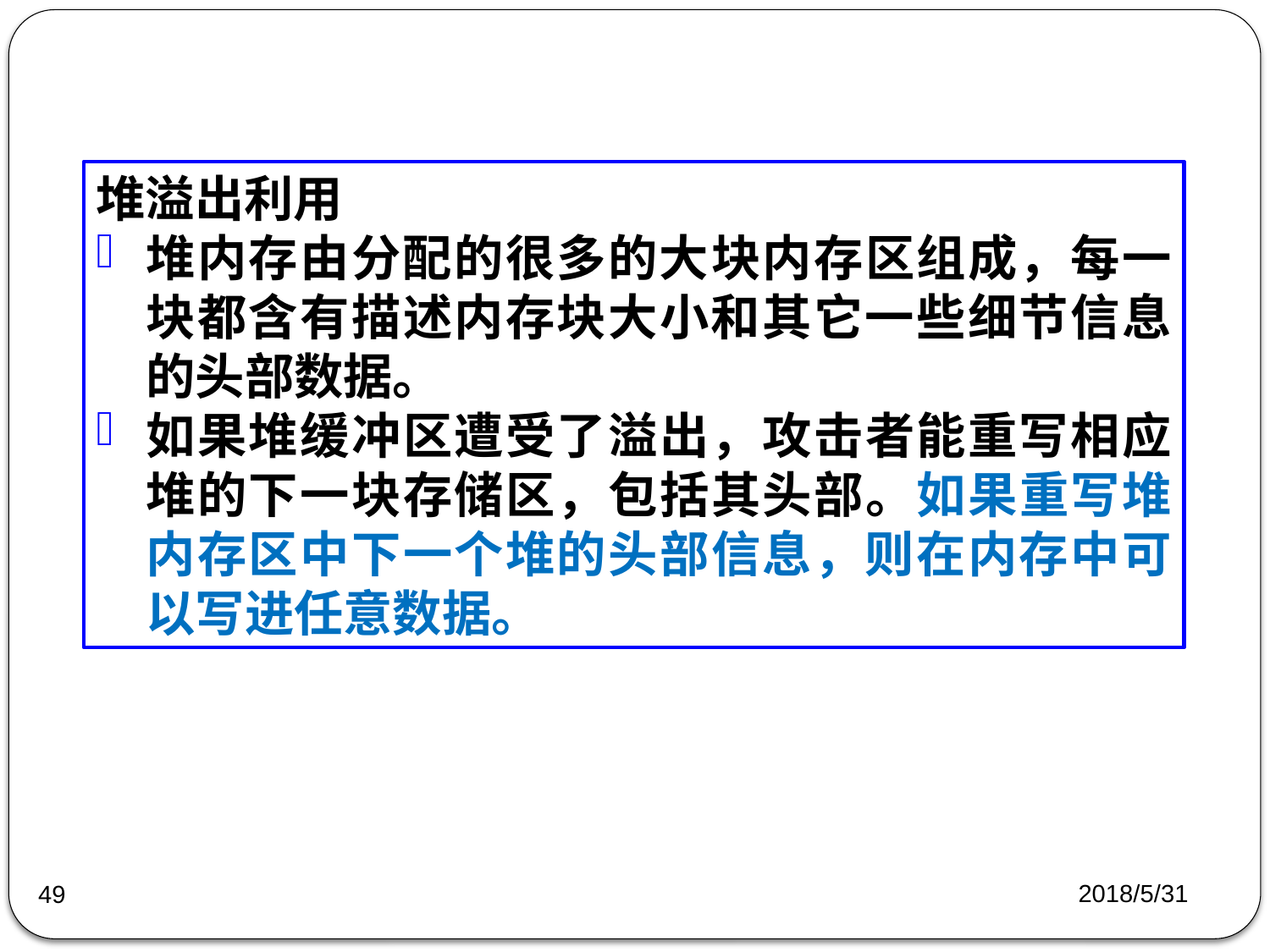

#
堆溢出利用
堆内存由分配的很多的大块内存区组成，每一块都含有描述内存块大小和其它一些细节信息的头部数据。
如果堆缓冲区遭受了溢出，攻击者能重写相应堆的下一块存储区，包括其头部。如果重写堆内存区中下一个堆的头部信息，则在内存中可以写进任意数据。
2018/5/31
49